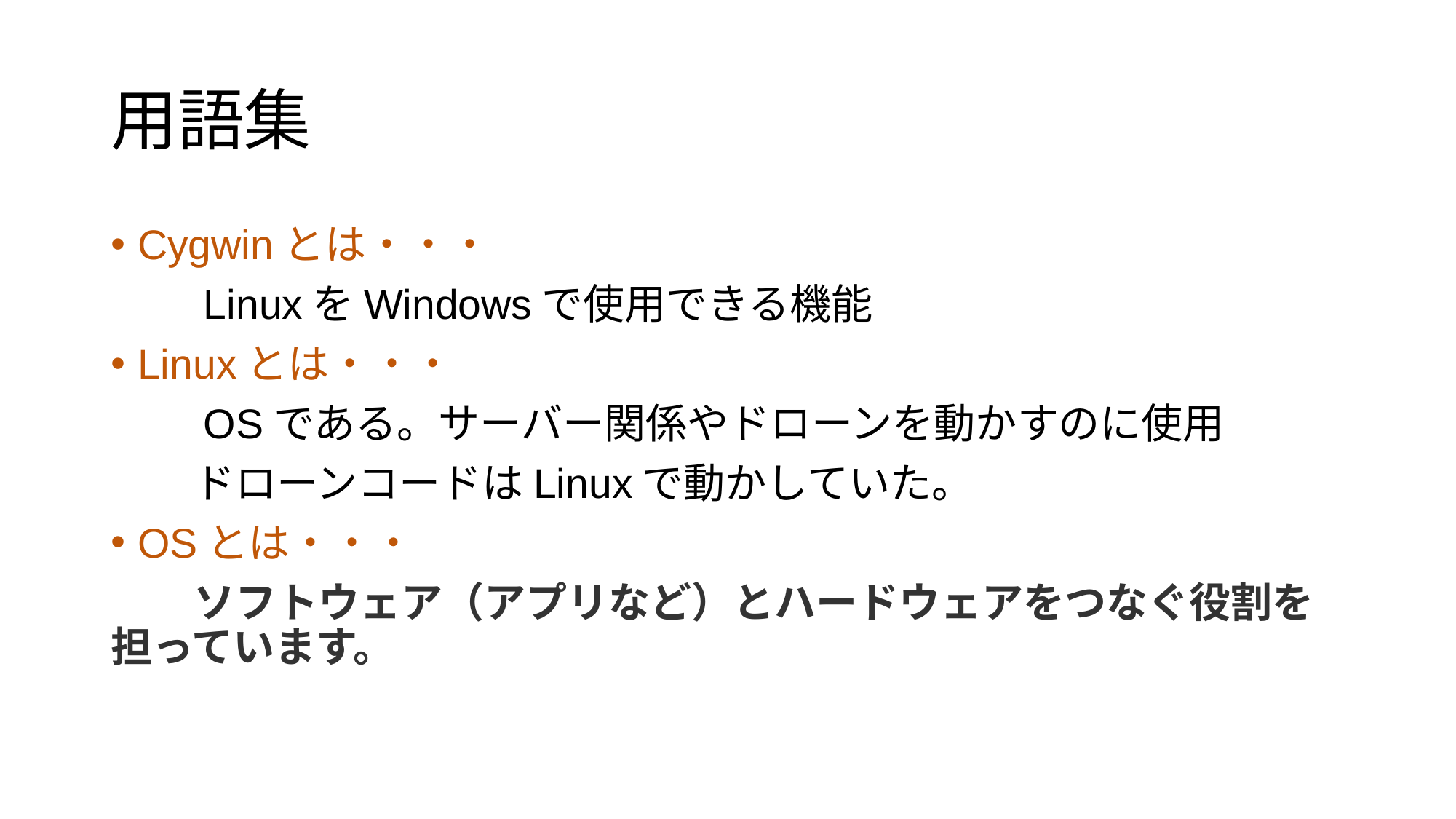

# 用語集
Cygwinとは・・・
　　LinuxをWindowsで使用できる機能
Linuxとは・・・
　　OSである。サーバー関係やドローンを動かすのに使用
　　ドローンコードはLinuxで動かしていた。
OSとは・・・
　　ソフトウェア（アプリなど）とハードウェアをつなぐ役割を担っています。